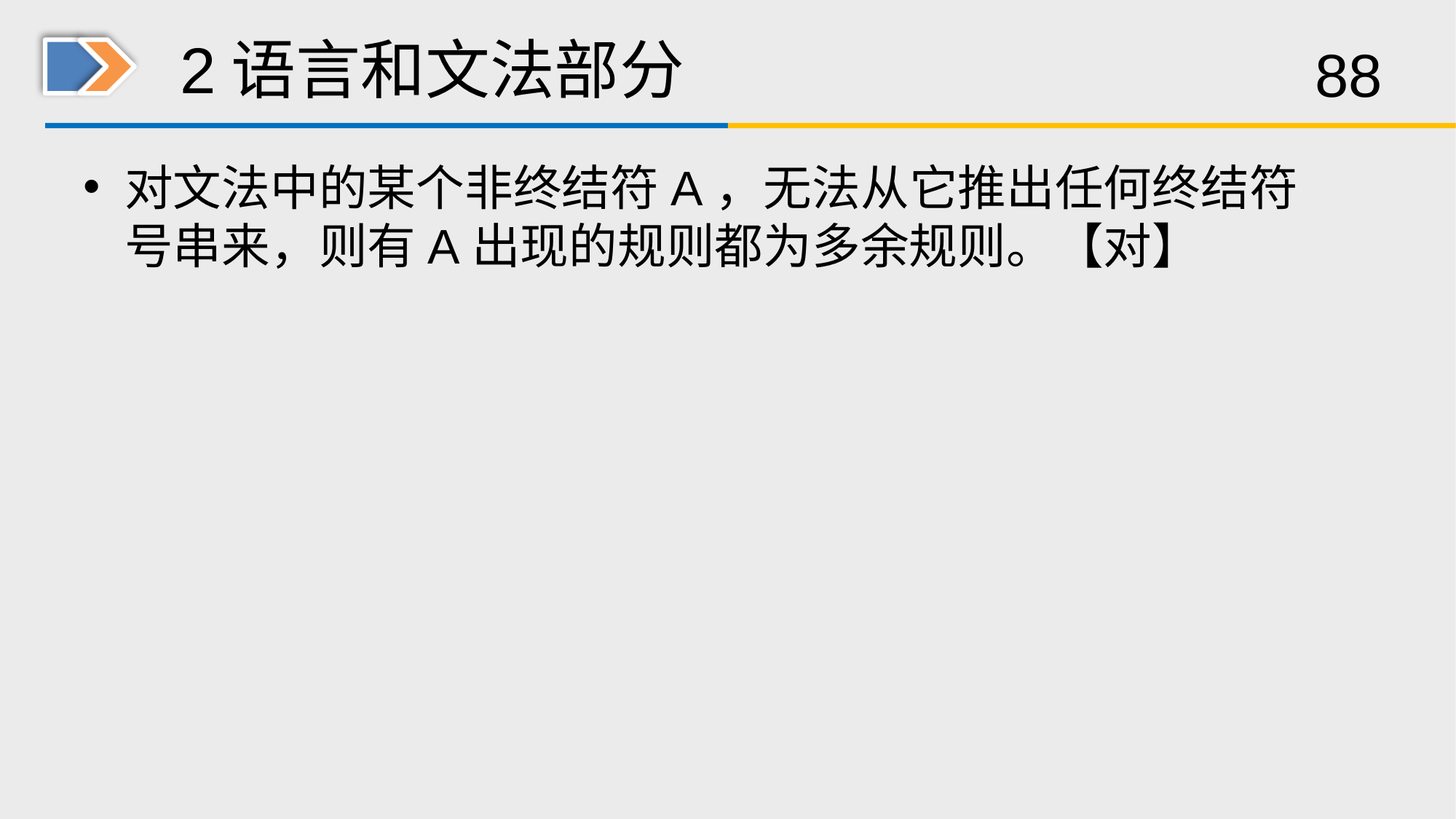

# 2语言和文法部分
88
对文法中的某个非终结符A，无法从它推出任何终结符号串来，则有A出现的规则都为多余规则。【对】